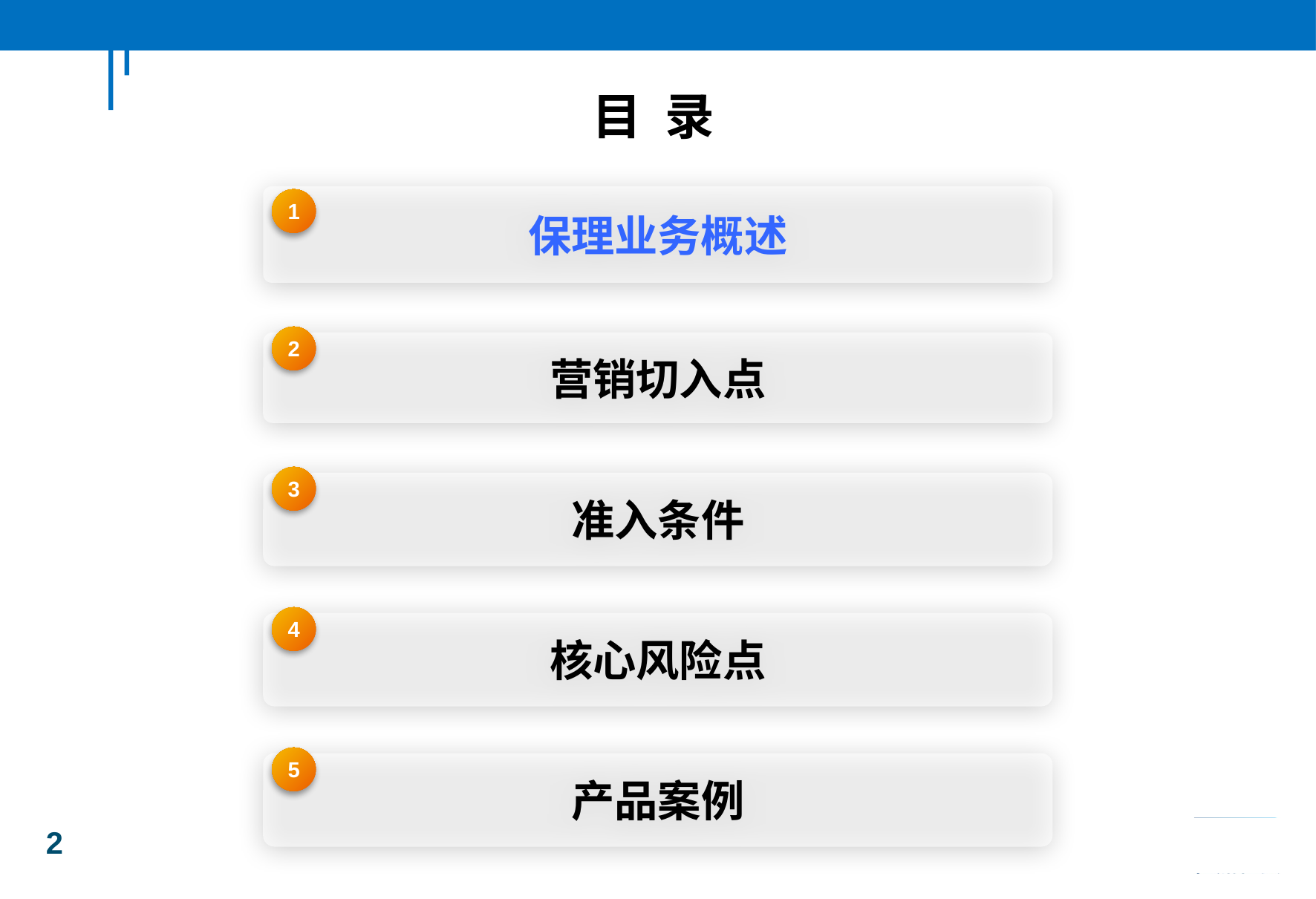

目  录
保理业务概述

1

2
营销切入点

3
准入条件

4
核心风险点

5
产品案例
2